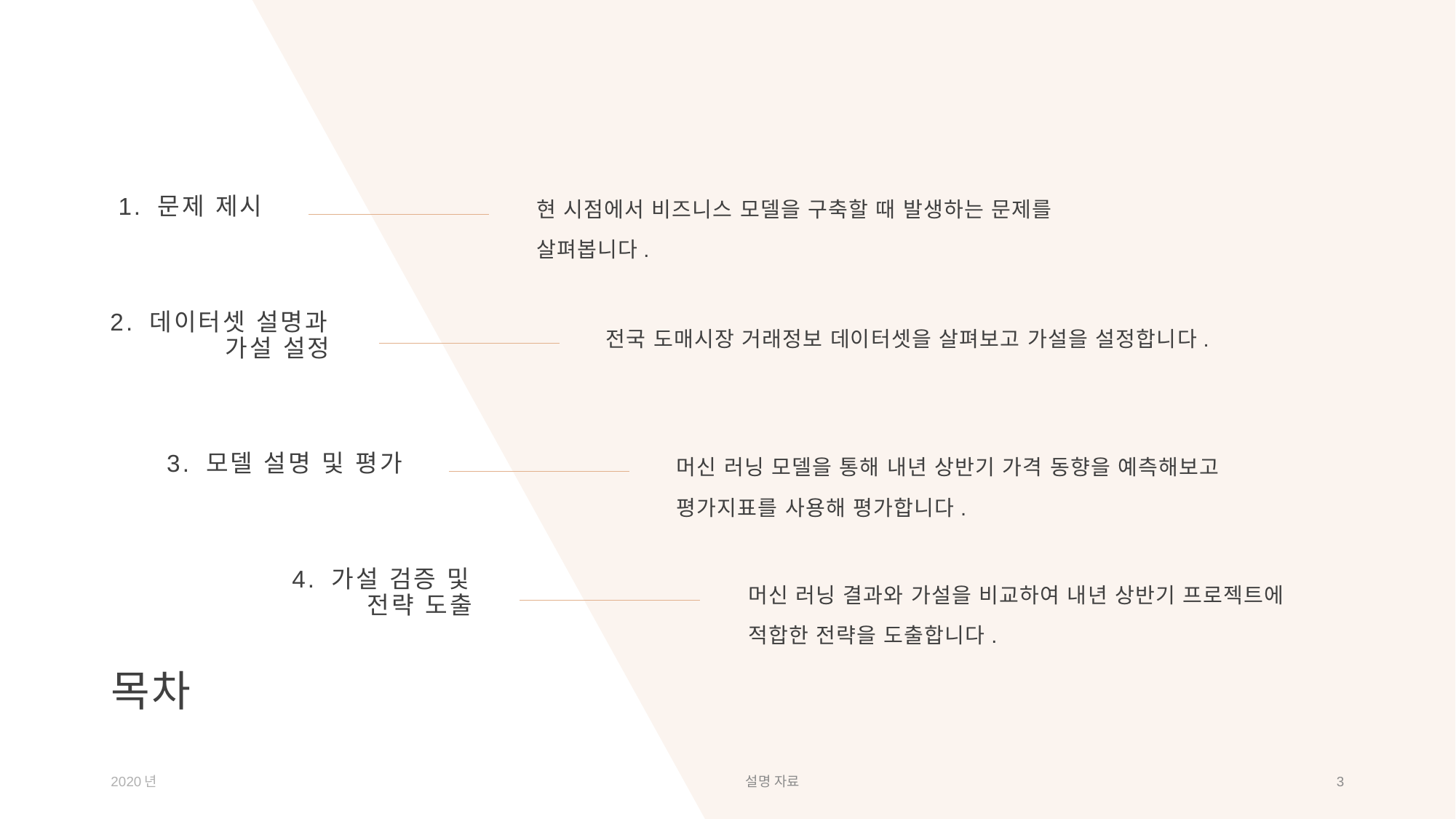

1. 문제 제시
현 시점에서 비즈니스 모델을 구축할 때 발생하는 문제를
살펴봅니다.
2. 데이터셋 설명과
가설 설정
전국 도매시장 거래정보 데이터셋을 살펴보고 가설을 설정합니다.
3. 모델 설명 및 평가
머신 러닝 모델을 통해 내년 상반기 가격 동향을 예측해보고
평가지표를 사용해 평가합니다.
4. 가설 검증 및
전략 도출
머신 러닝 결과와 가설을 비교하여 내년 상반기 프로젝트에
적합한 전략을 도출합니다.
# 목차
2020년
설명 자료
3